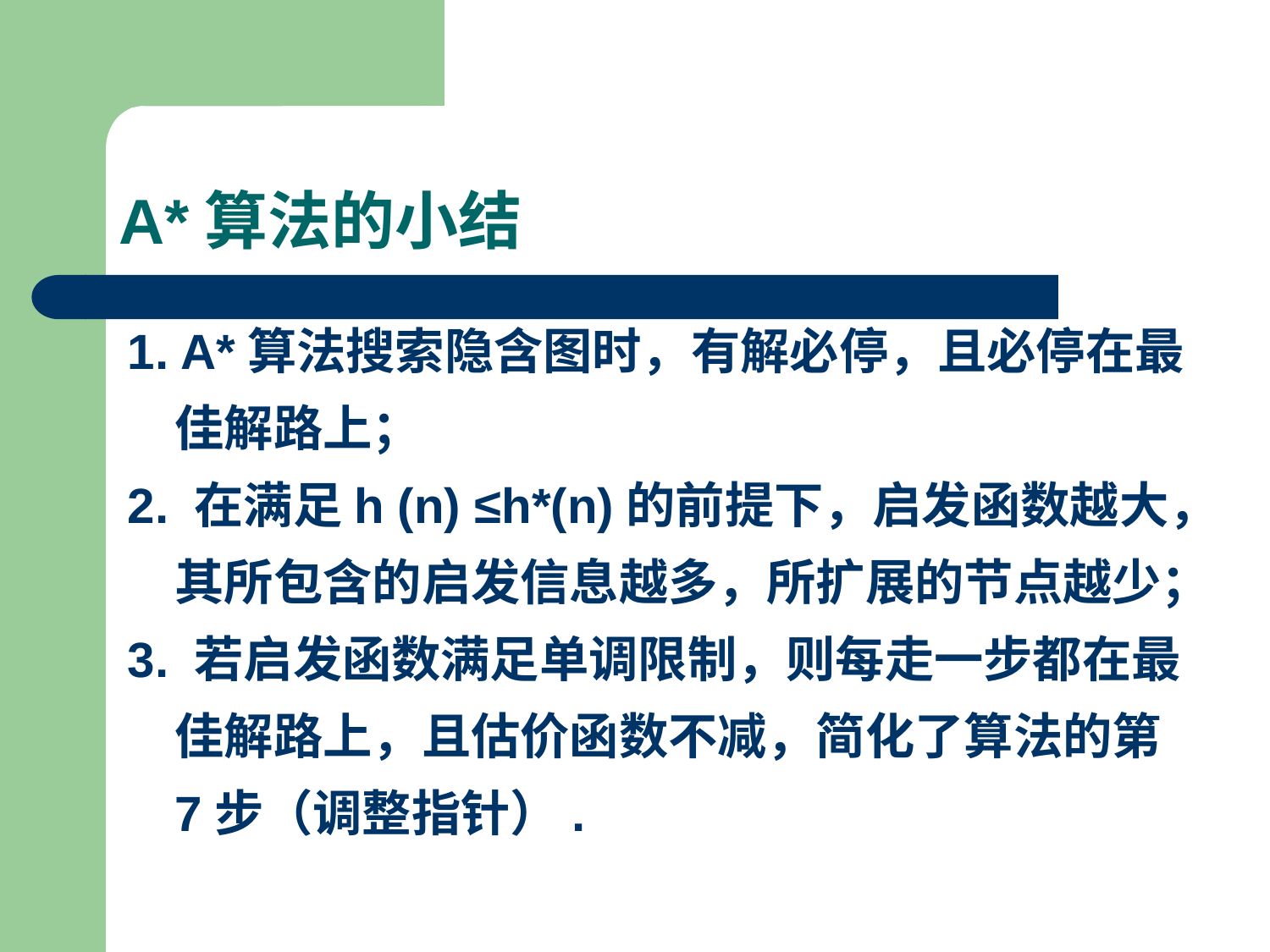

# A*算法的小结
1. A*算法搜索隐含图时，有解必停，且必停在最佳解路上；
2. 在满足h (n) ≤h*(n)的前提下，启发函数越大，其所包含的启发信息越多，所扩展的节点越少；
3. 若启发函数满足单调限制，则每走一步都在最佳解路上，且估价函数不减，简化了算法的第7步（调整指针）.
69